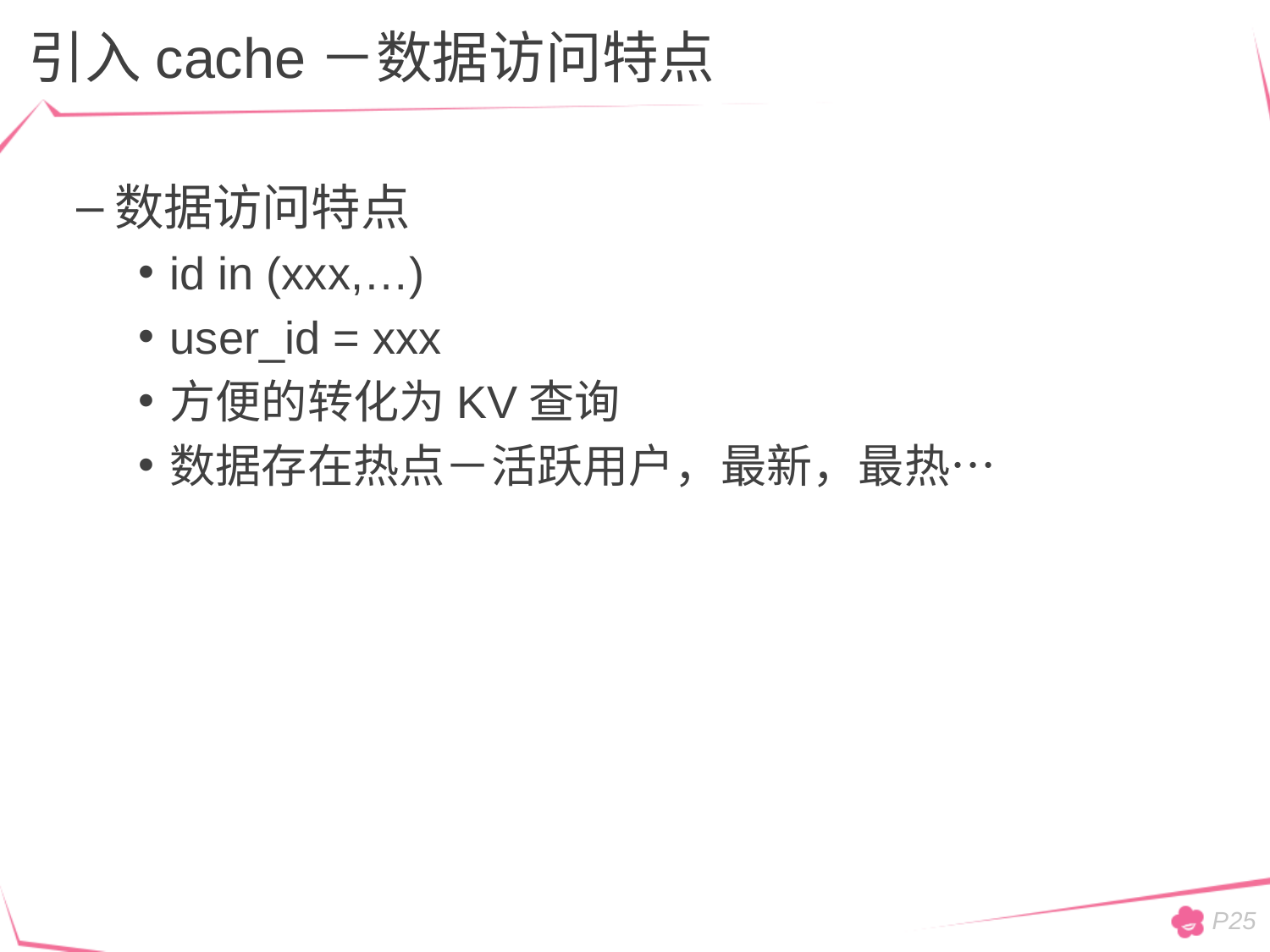

# 引入cache－数据访问特点
数据访问特点
id in (xxx,…)
user_id = xxx
方便的转化为KV查询
数据存在热点－活跃用户，最新，最热…
P25